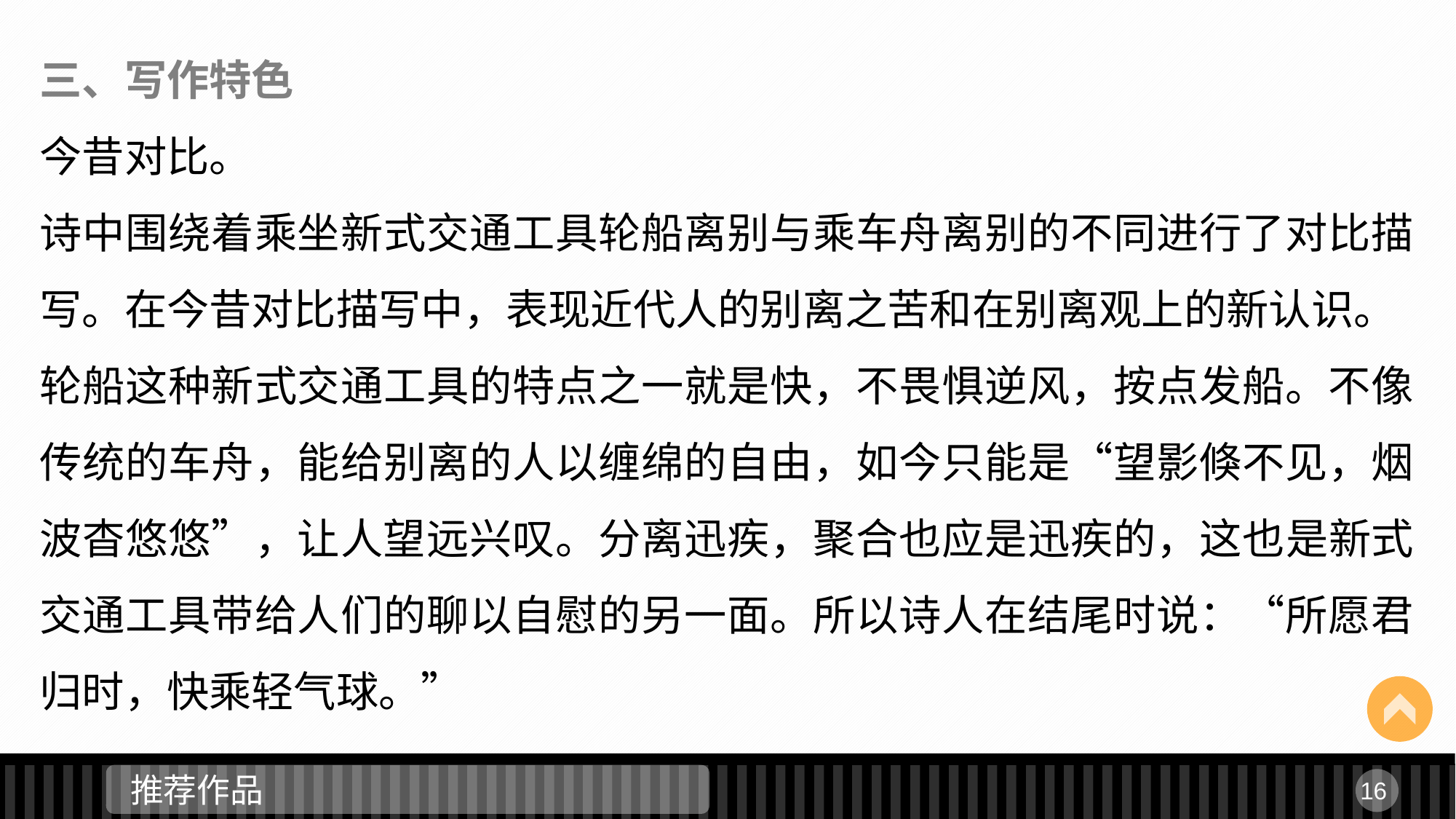

三、写作特色
今昔对比。
诗中围绕着乘坐新式交通工具轮船离别与乘车舟离别的不同进行了对比描写。在今昔对比描写中，表现近代人的别离之苦和在别离观上的新认识。
轮船这种新式交通工具的特点之一就是快，不畏惧逆风，按点发船。不像传统的车舟，能给别离的人以缠绵的自由，如今只能是“望影倏不见，烟波杳悠悠”，让人望远兴叹。分离迅疾，聚合也应是迅疾的，这也是新式交通工具带给人们的聊以自慰的另一面。所以诗人在结尾时说：“所愿君归时，快乘轻气球。”